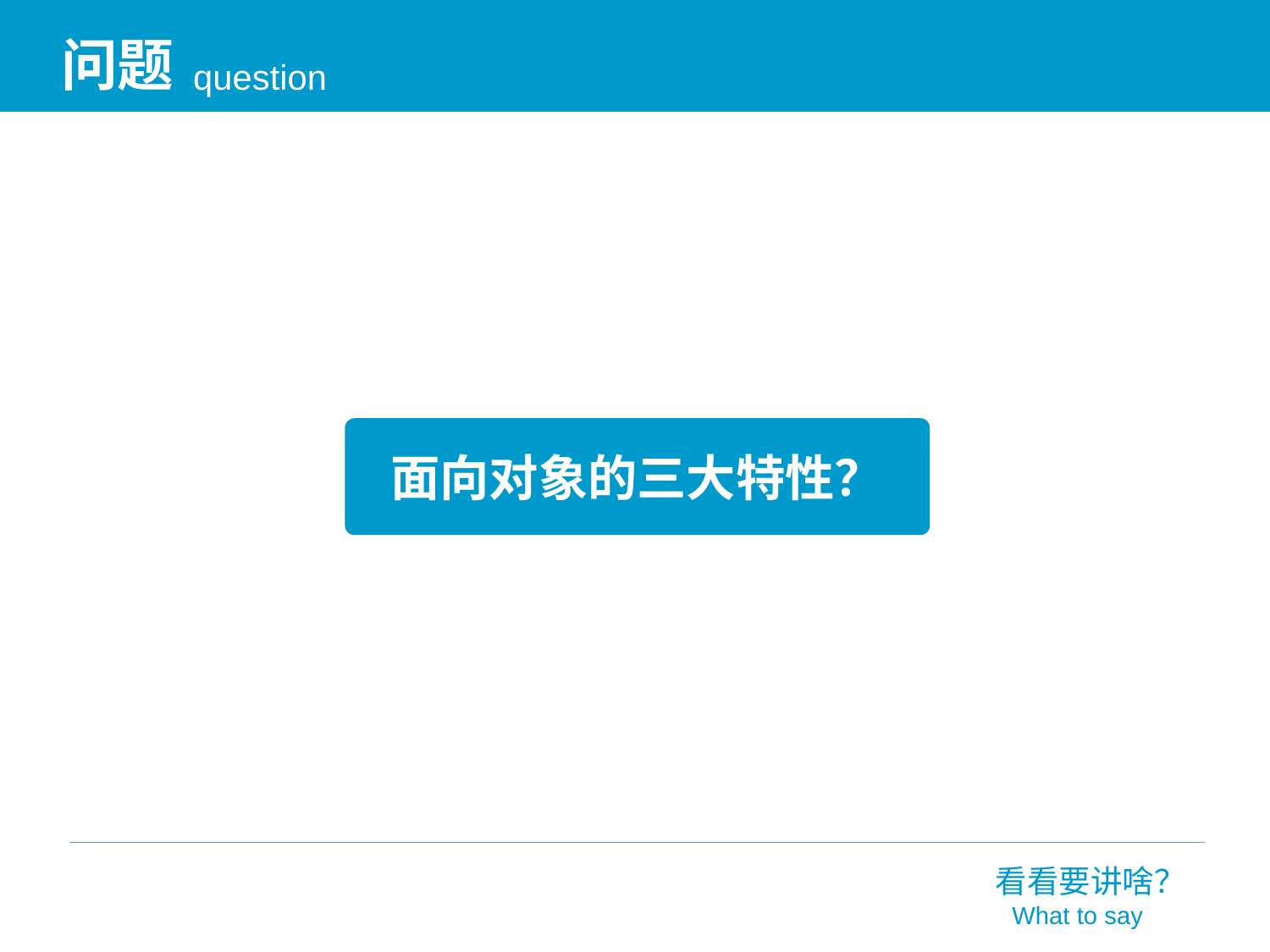

问题
question
面向对象的三大特性？
看看要讲啥？
What to say